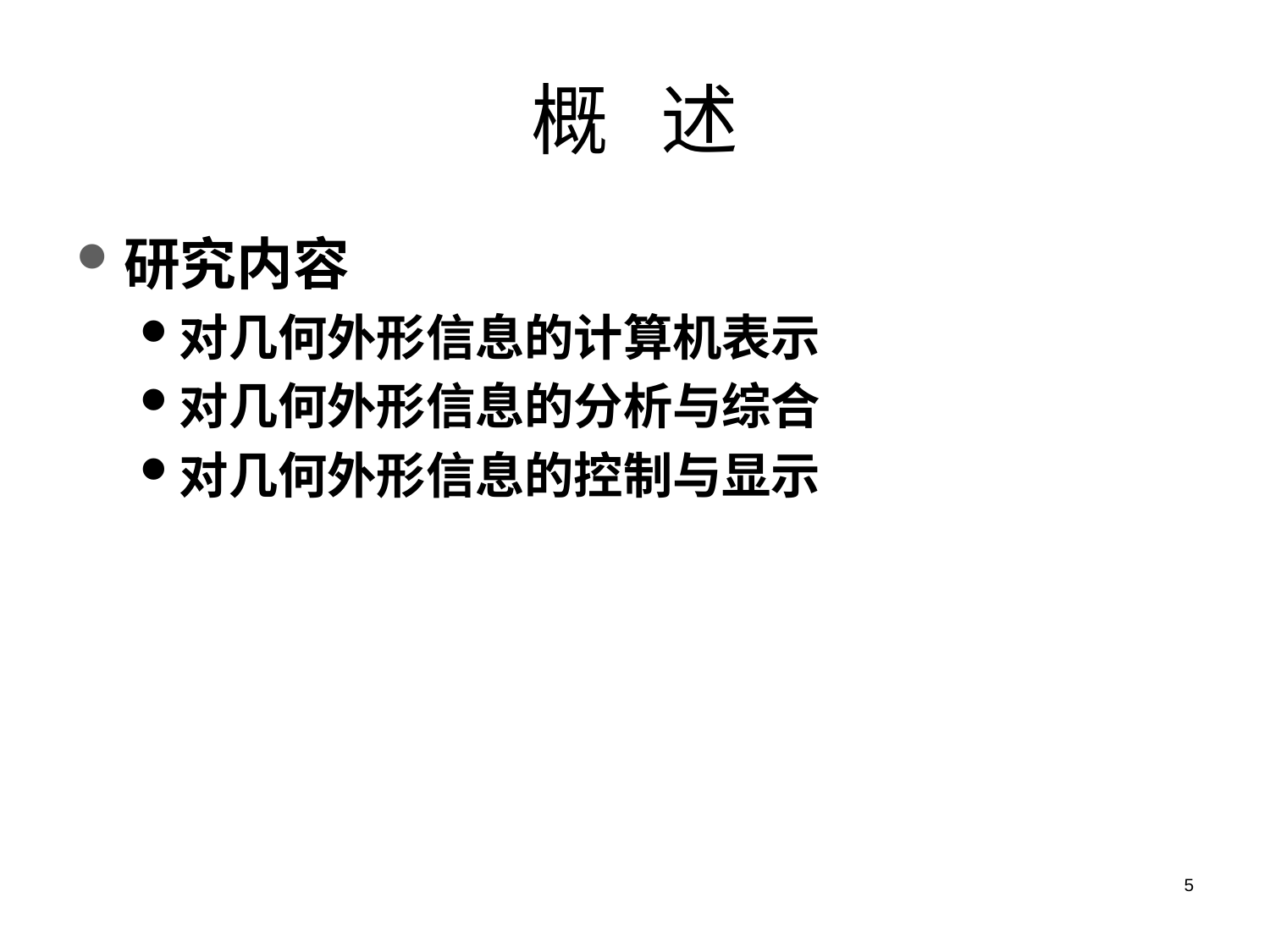

# 概   述
研究内容
对几何外形信息的计算机表示
对几何外形信息的分析与综合
对几何外形信息的控制与显示

5